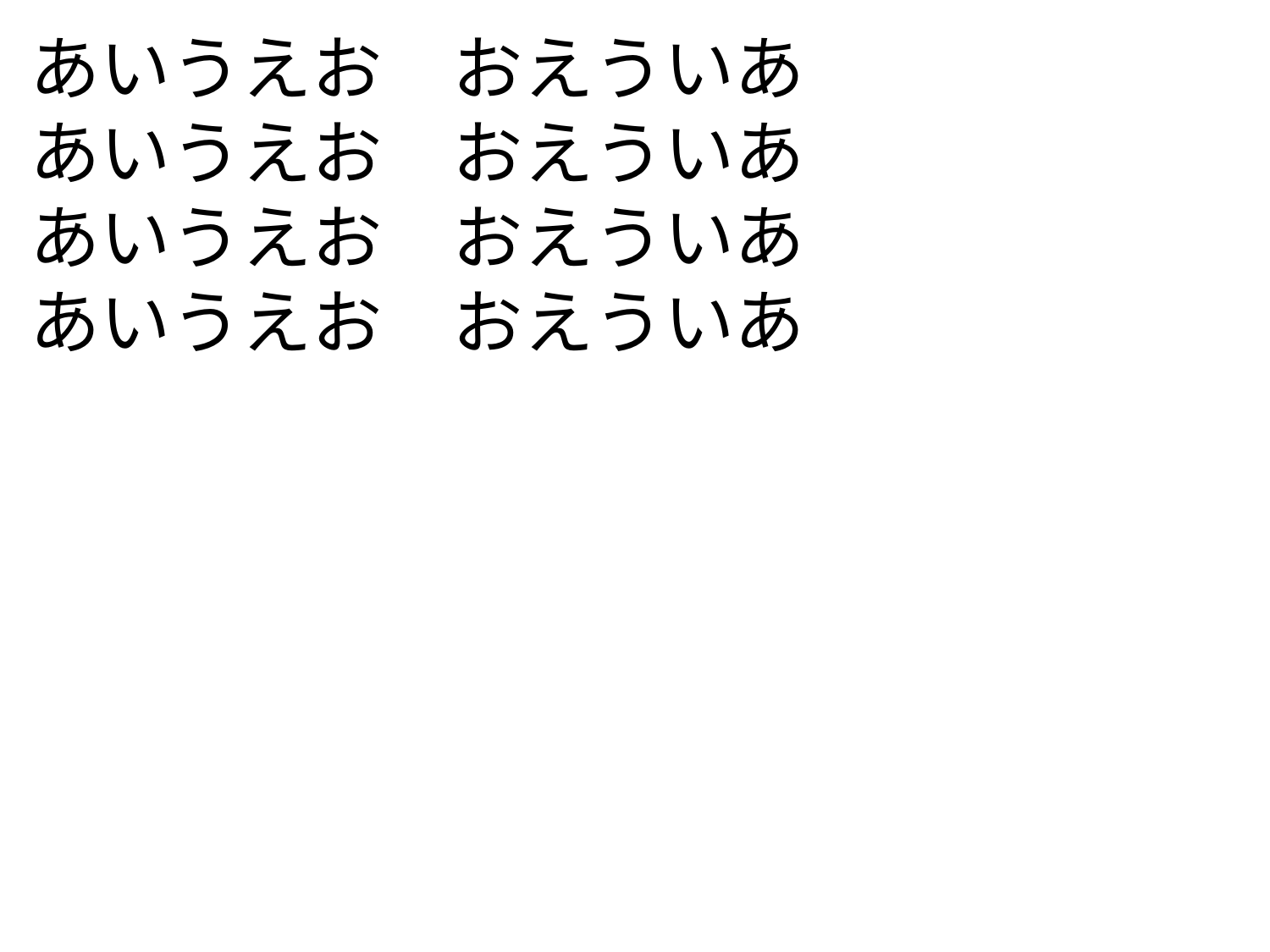

あいうえお　おえういあ
あいうえお　おえういあ
あいうえお　おえういあ
あいうえお　おえういあ